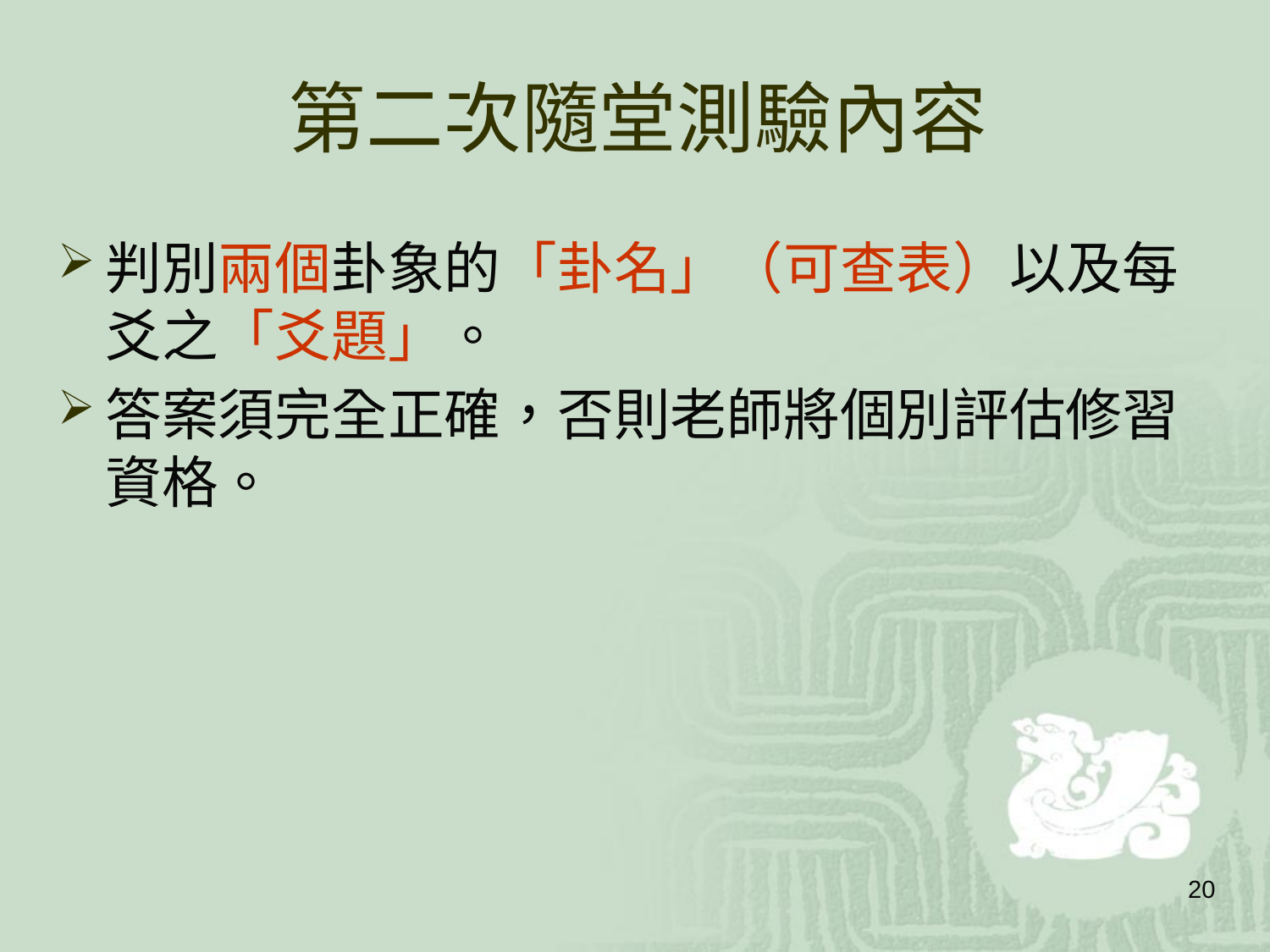

# 第二次隨堂測驗內容
判別兩個卦象的「卦名」（可查表）以及每爻之「爻題」。
答案須完全正確，否則老師將個別評估修習資格。
20